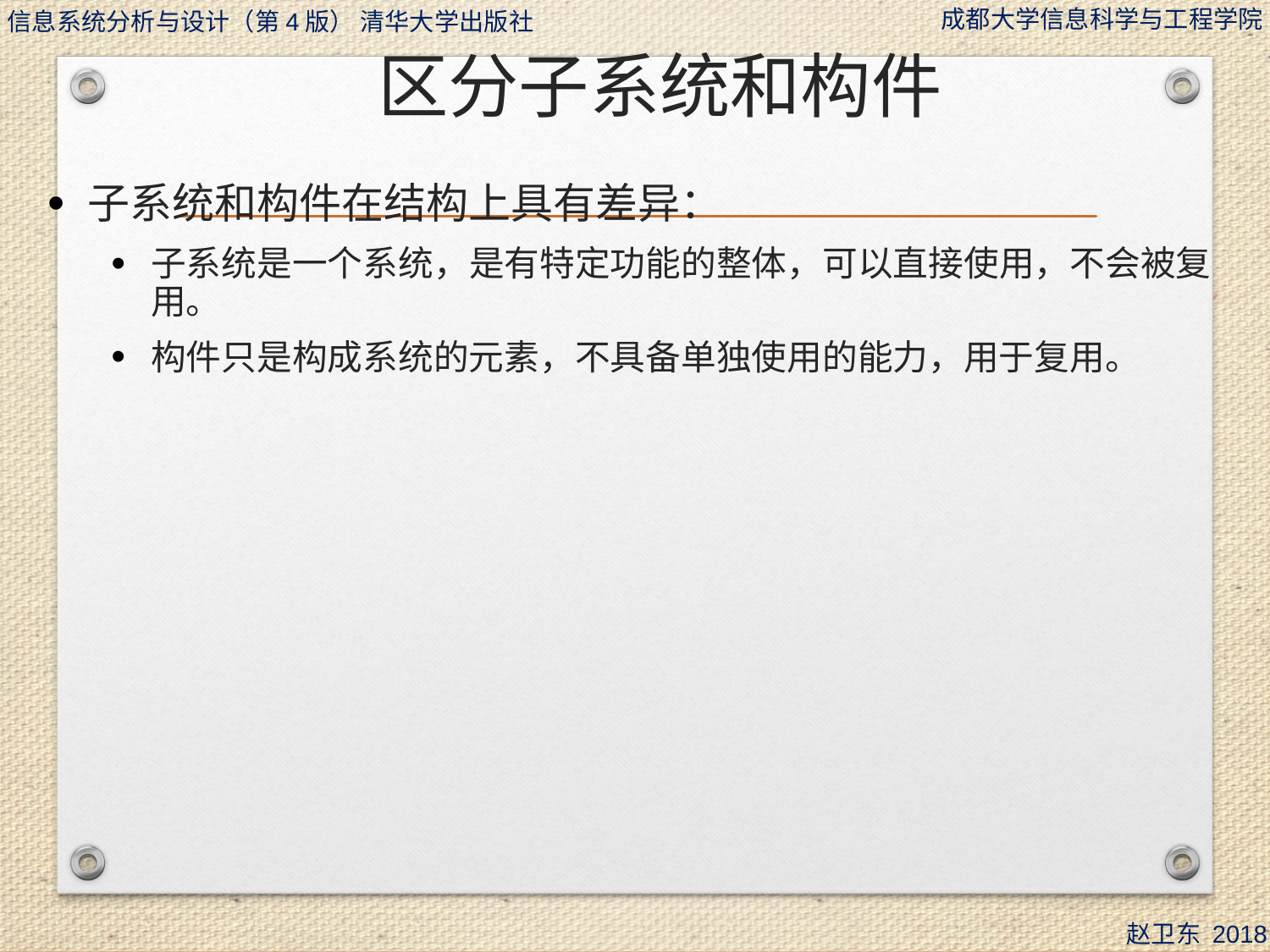

# 区分子系统和构件
子系统和构件在结构上具有差异：
子系统是一个系统，是有特定功能的整体，可以直接使用，不会被复用。
构件只是构成系统的元素，不具备单独使用的能力，用于复用。